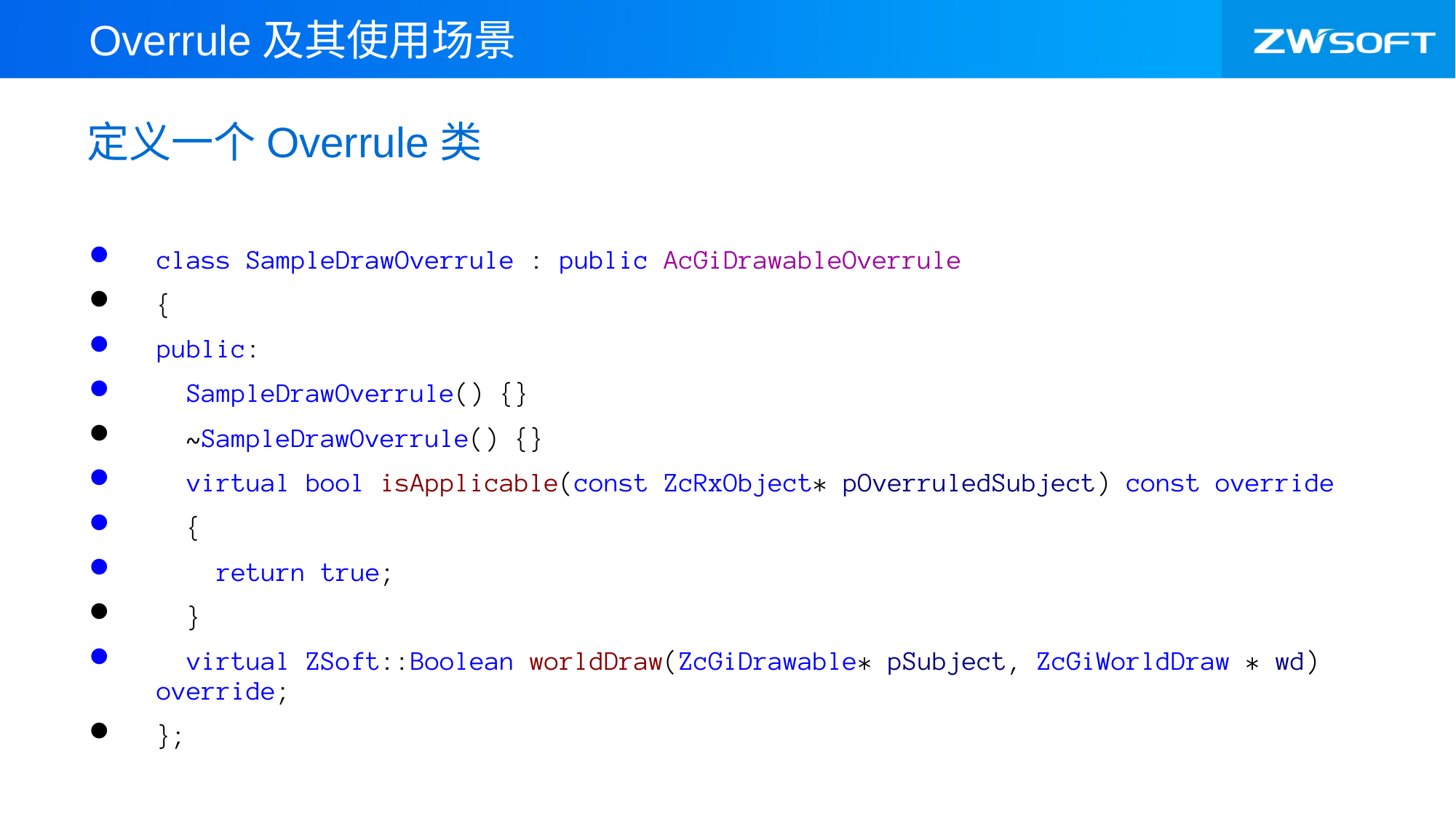

Overrule及其使用场景
# 定义一个Overrule类
class SampleDrawOverrule : public AcGiDrawableOverrule
{
public:
  SampleDrawOverrule() {}
  ~SampleDrawOverrule() {}
  virtual bool isApplicable(const ZcRxObject* pOverruledSubject) const override
  {
    return true;
  }
  virtual ZSoft::Boolean worldDraw(ZcGiDrawable* pSubject, ZcGiWorldDraw * wd) override;
};